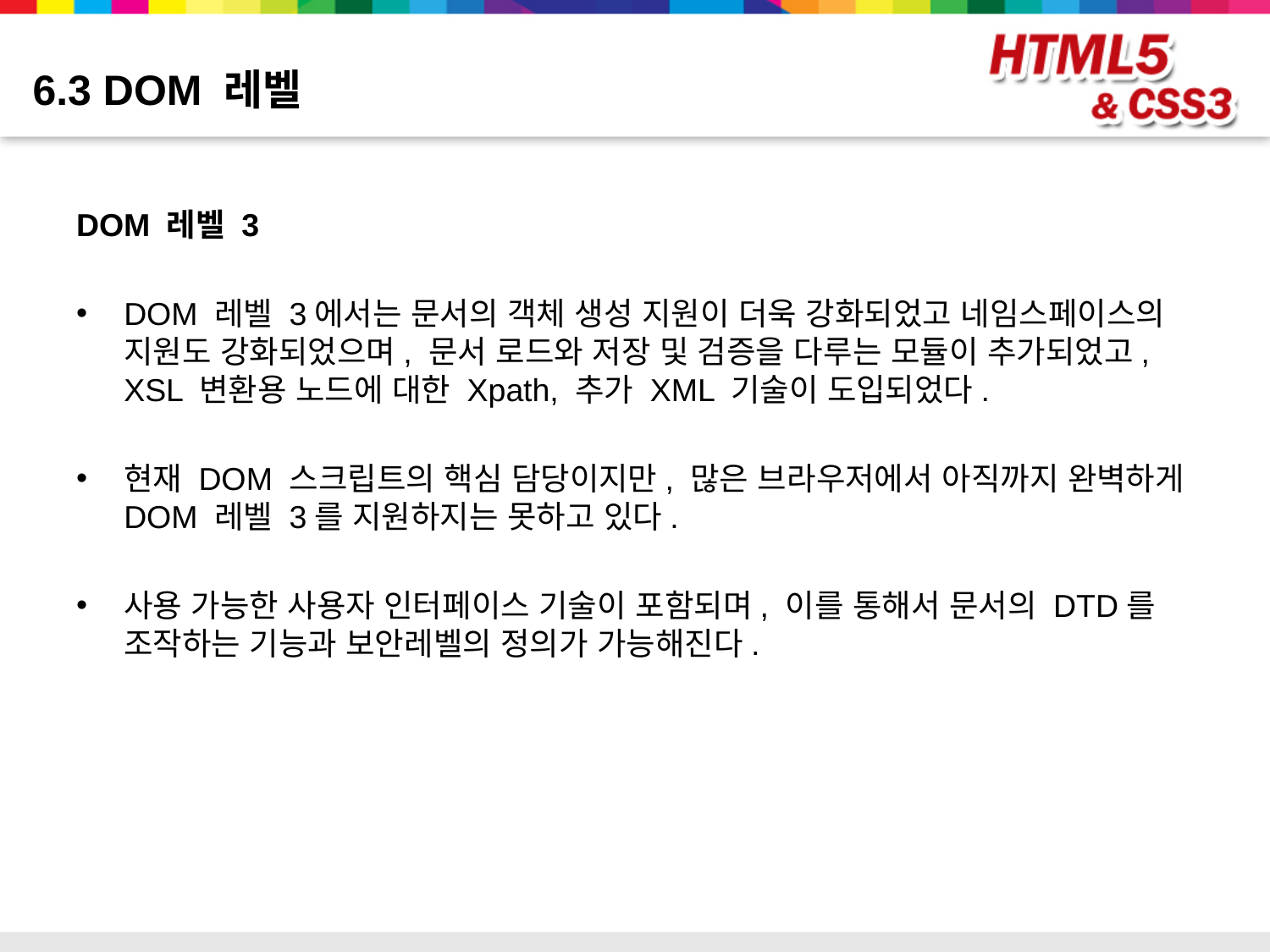

# 6.3 DOM 레벨
DOM 레벨 3

DOM 레벨 3에서는 문서의 객체 생성 지원이 더욱 강화되었고 네임스페이스의 지원도 강화되었으며, 문서 로드와 저장 및 검증을 다루는 모듈이 추가되었고, XSL 변환용 노드에 대한 Xpath, 추가 XML 기술이 도입되었다.

현재 DOM 스크립트의 핵심 담당이지만, 많은 브라우저에서 아직까지 완벽하게 DOM 레벨 3를 지원하지는 못하고 있다.

사용 가능한 사용자 인터페이스 기술이 포함되며, 이를 통해서 문서의 DTD를 조작하는 기능과 보안레벨의 정의가 가능해진다.